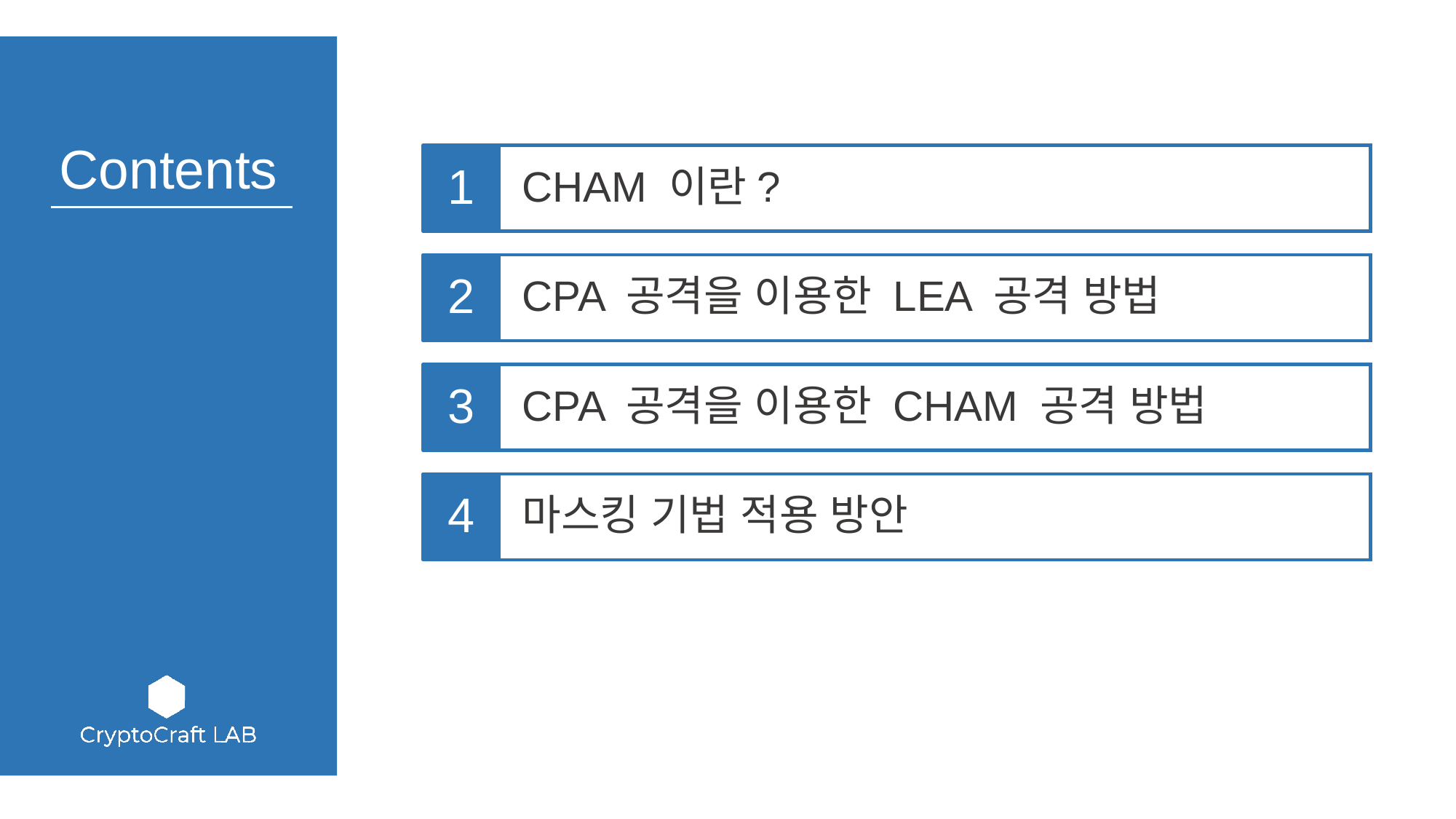

1
CHAM 이란?
2
CPA 공격을 이용한 LEA 공격 방법
3
CPA 공격을 이용한 CHAM 공격 방법
4
마스킹 기법 적용 방안